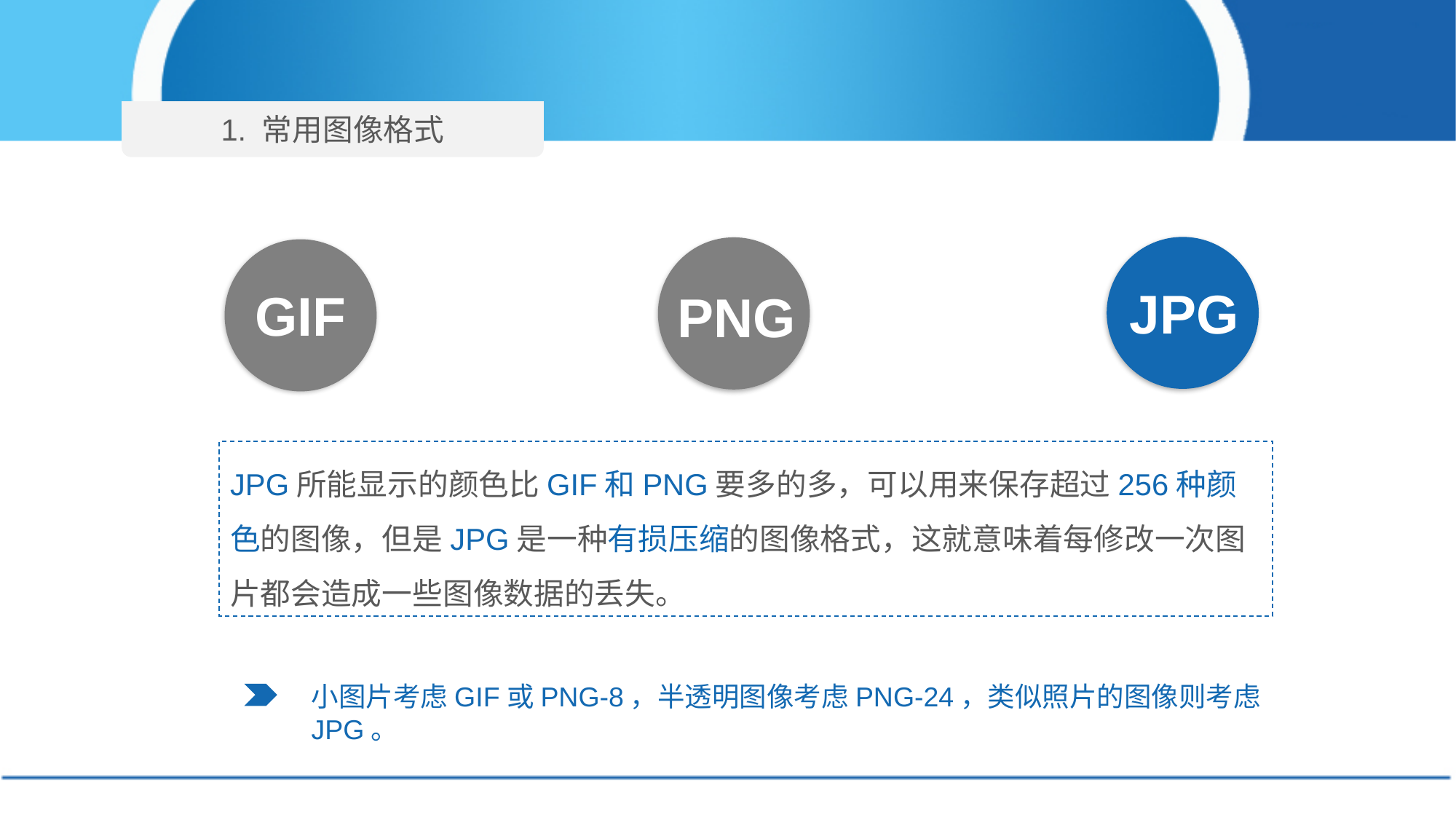

1. 常用图像格式

JPG

PNG

GIF
JPG所能显示的颜色比GIF和PNG要多的多，可以用来保存超过256种颜色的图像，但是JPG是一种有损压缩的图像格式，这就意味着每修改一次图片都会造成一些图像数据的丢失。
小图片考虑GIF或PNG-8，半透明图像考虑PNG-24，类似照片的图像则考虑JPG。